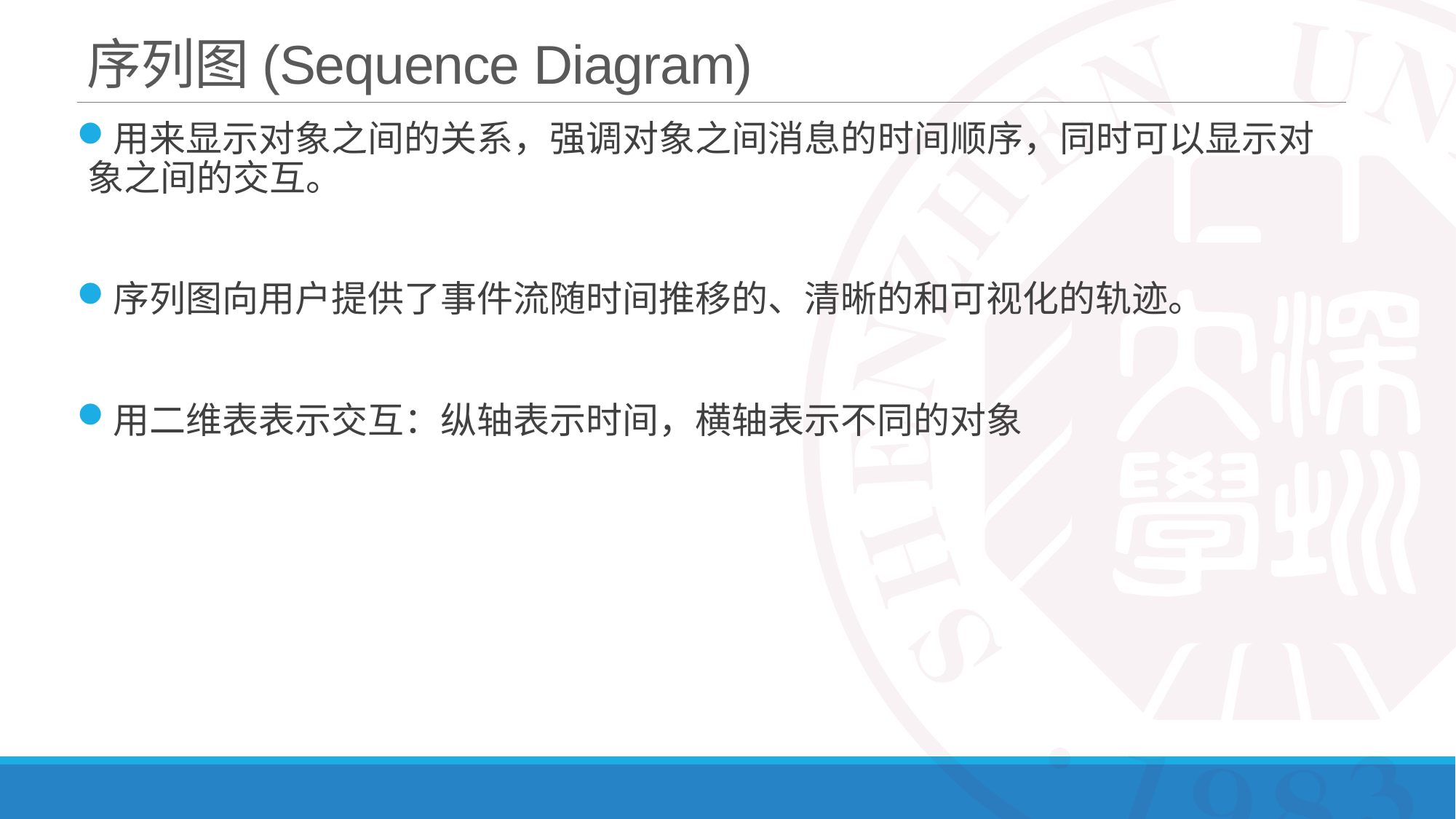

# 序列图(Sequence Diagram)
用来显示对象之间的关系，强调对象之间消息的时间顺序，同时可以显示对象之间的交互。

序列图向用户提供了事件流随时间推移的、清晰的和可视化的轨迹。

用二维表表示交互：纵轴表示时间，横轴表示不同的对象